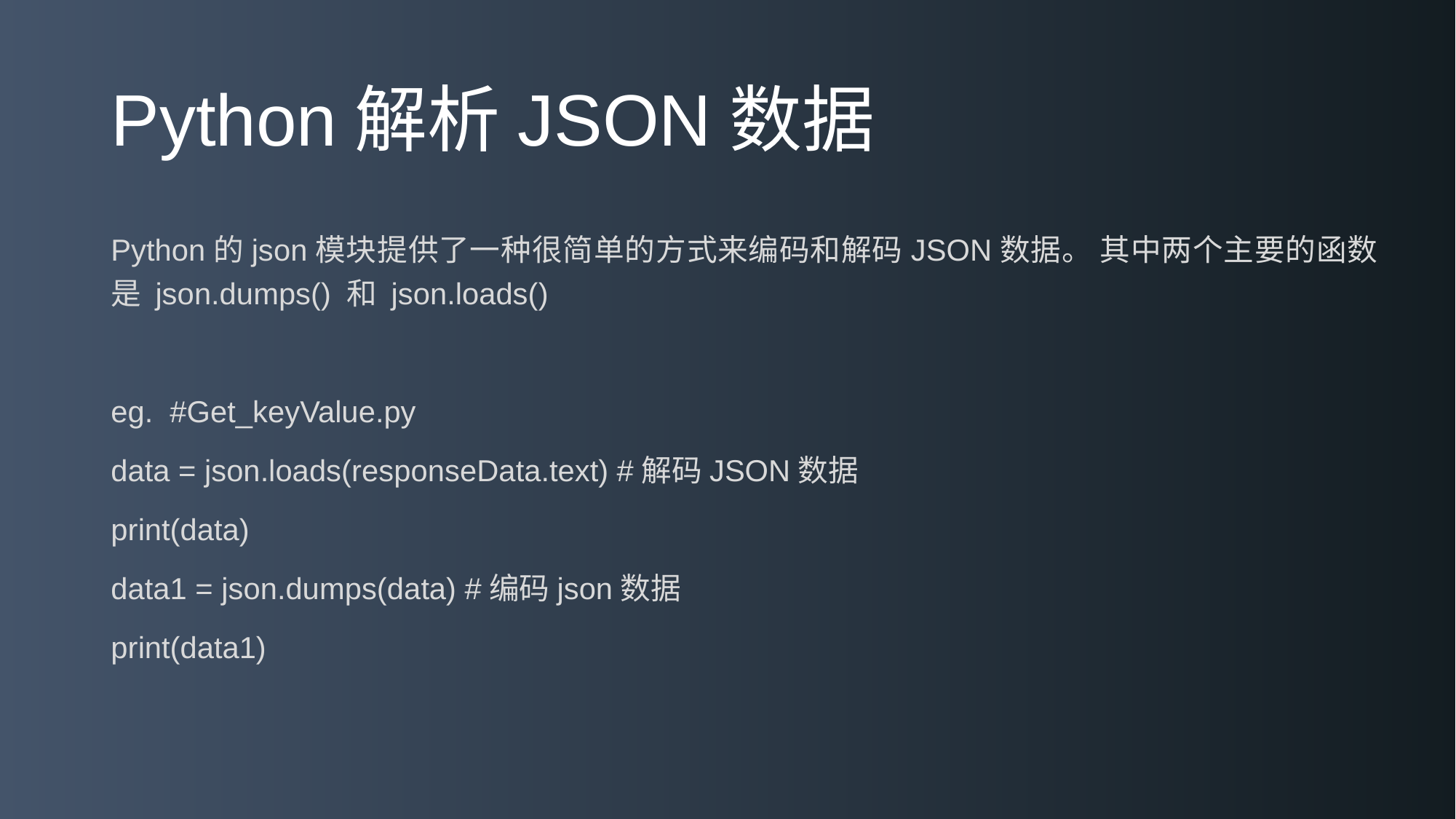

# Python解析JSON数据
Python的json模块提供了一种很简单的方式来编码和解码JSON数据。 其中两个主要的函数是 json.dumps() 和 json.loads()

eg.  #Get_keyValue.py
data = json.loads(responseData.text) #解码JSON数据
print(data)
data1 = json.dumps(data) #编码json数据
print(data1)